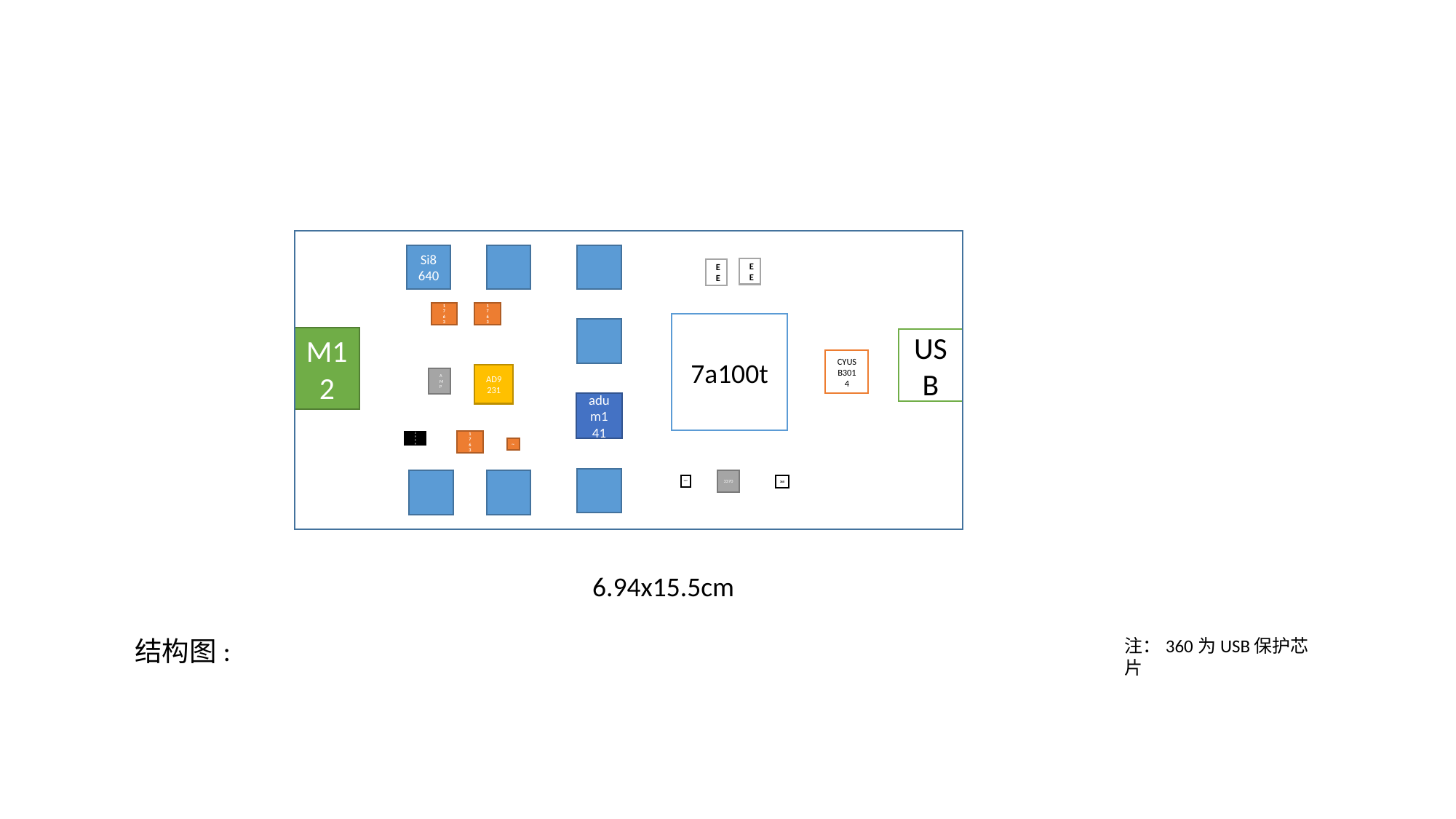

Si8640

EE
EE
1763
1763
7a100t

M12
USB
CYUSB3014
AD9231
AMP
adum141
1763
3999
1761

3370
RESET
360
6.94x15.5cm
结构图:
注：360为USB保护芯片